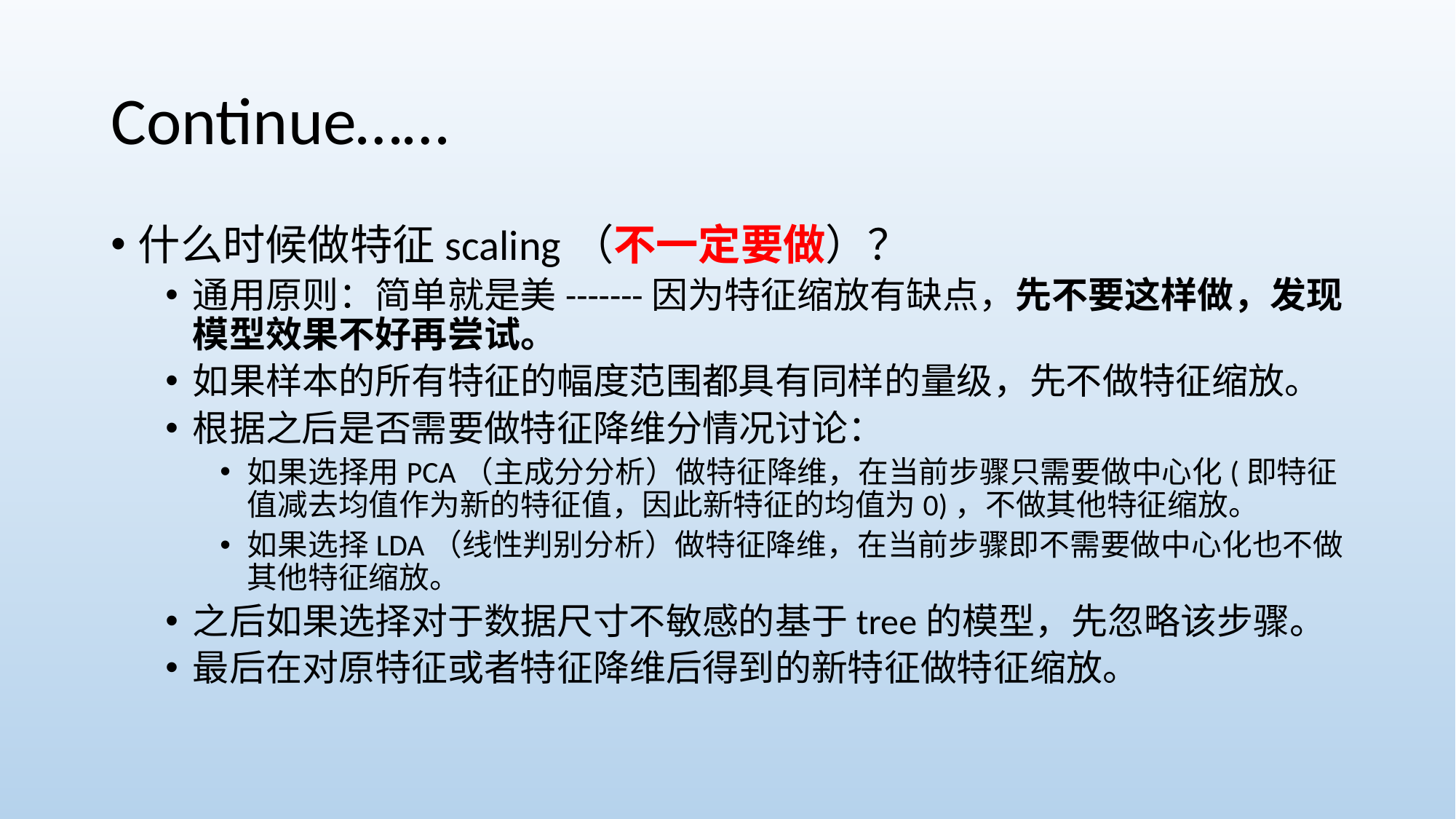

# Continue……
什么时候做特征scaling（不一定要做）？
通用原则：简单就是美-------因为特征缩放有缺点，先不要这样做，发现模型效果不好再尝试。
如果样本的所有特征的幅度范围都具有同样的量级，先不做特征缩放。
根据之后是否需要做特征降维分情况讨论：
如果选择用PCA（主成分分析）做特征降维，在当前步骤只需要做中心化(即特征值减去均值作为新的特征值，因此新特征的均值为0)，不做其他特征缩放。
如果选择LDA（线性判别分析）做特征降维，在当前步骤即不需要做中心化也不做其他特征缩放。
之后如果选择对于数据尺寸不敏感的基于tree的模型，先忽略该步骤。
最后在对原特征或者特征降维后得到的新特征做特征缩放。